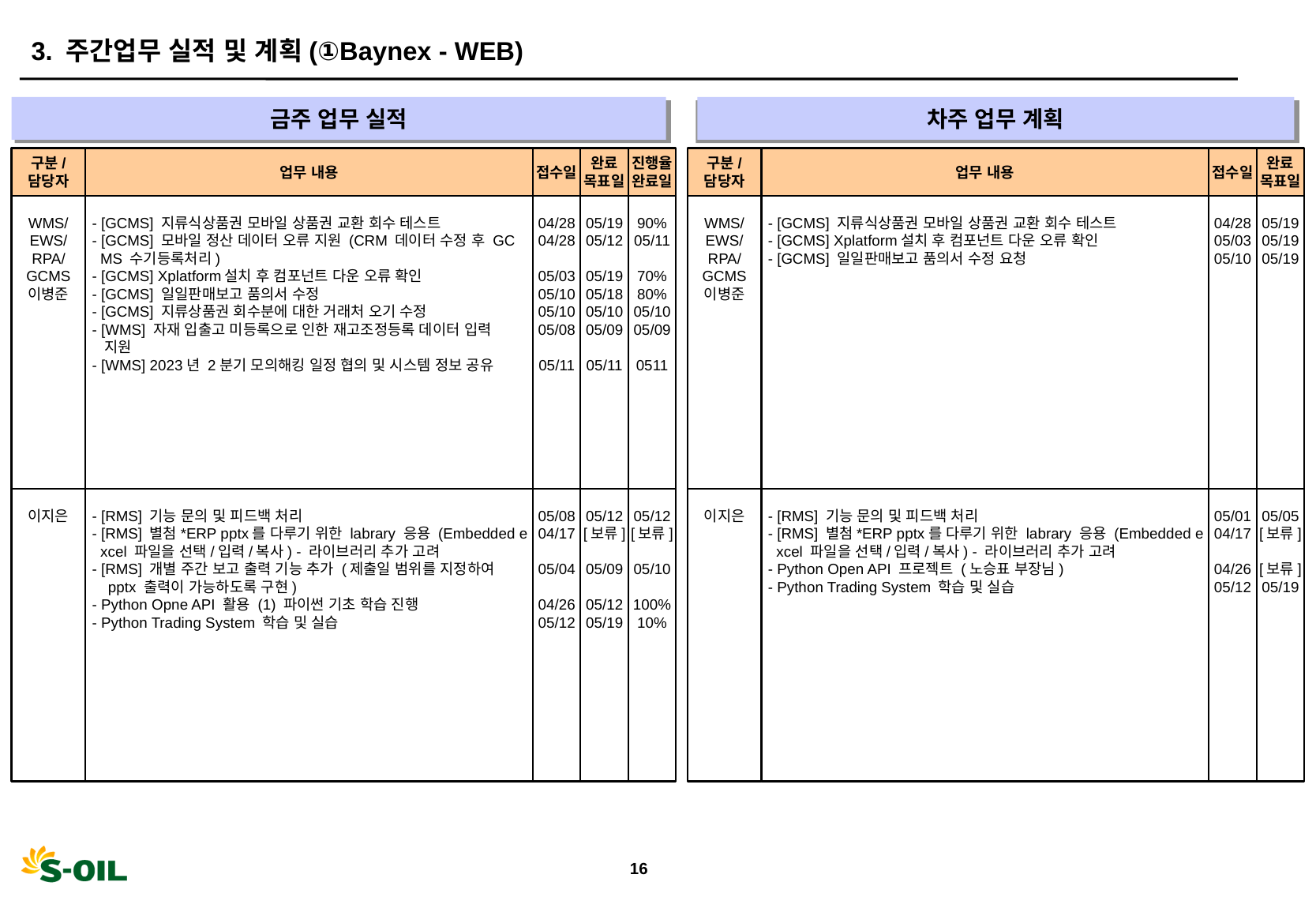

3. 주간업무 실적 및 계획(①Baynex - WEB)
금주 업무 실적
차주 업무 계획
" "
" "
구분/
담당자
업무 내용
접수일
완료
목표일
진행율
완료일
구분/
담당자
업무 내용
접수일
완료
목표일
WMS/
EWS/
RPA/
GCMS
이병준

- [GCMS] 지류식상품권 모바일 상품권 교환 회수 테스트
- [GCMS] 모바일 정산 데이터 오류 지원 (CRM 데이터 수정 후 GC
  MS 수기등록처리)
- [GCMS] Xplatform설치 후 컴포넌트 다운 오류 확인
- [GCMS] 일일판매보고 품의서 수정
- [GCMS] 지류상품권 회수분에 대한 거래처 오기 수정
- [WMS] 자재 입출고 미등록으로 인한 재고조정등록 데이터 입력
   지원
- [WMS] 2023년 2분기 모의해킹 일정 협의 및 시스템 정보 공유
04/28
04/28
05/03
05/10
05/10
05/08
05/11
05/19
05/12
05/19
05/18
05/10
05/09
05/11
90%
05/11
70%
80%
05/10
05/09
0511
WMS/
EWS/
RPA/
GCMS
이병준

- [GCMS] 지류식상품권 모바일 상품권 교환 회수 테스트
- [GCMS] Xplatform설치 후 컴포넌트 다운 오류 확인
- [GCMS] 일일판매보고 품의서 수정 요청
04/28
05/03
05/10
05/19
05/19
05/19
이지은

- [RMS] 기능 문의 및 피드백 처리
- [RMS] 별첨*ERP pptx를 다루기 위한 labrary 응용 (Embedded e
  xcel 파일을 선택/입력/복사) - 라이브러리 추가 고려
- [RMS] 개별 주간 보고 출력 기능 추가 (제출일 범위를 지정하여
   pptx 출력이 가능하도록 구현)
- Python Opne API 활용 (1) 파이썬 기초 학습 진행
- Python Trading System 학습 및 실습
05/08
04/17
05/04
04/26
05/12
05/12
[보류]
05/09
05/12
05/19
05/12
[보류]
05/10
100%
10%
이지은

- [RMS] 기능 문의 및 피드백 처리
- [RMS] 별첨*ERP pptx를 다루기 위한 labrary 응용 (Embedded e
  xcel 파일을 선택/입력/복사) - 라이브러리 추가 고려
- Python Open API 프로젝트 (노승표 부장님)
- Python Trading System 학습 및 실습
05/01
04/17
04/26
05/12
05/05
[보류]
[보류]
05/19